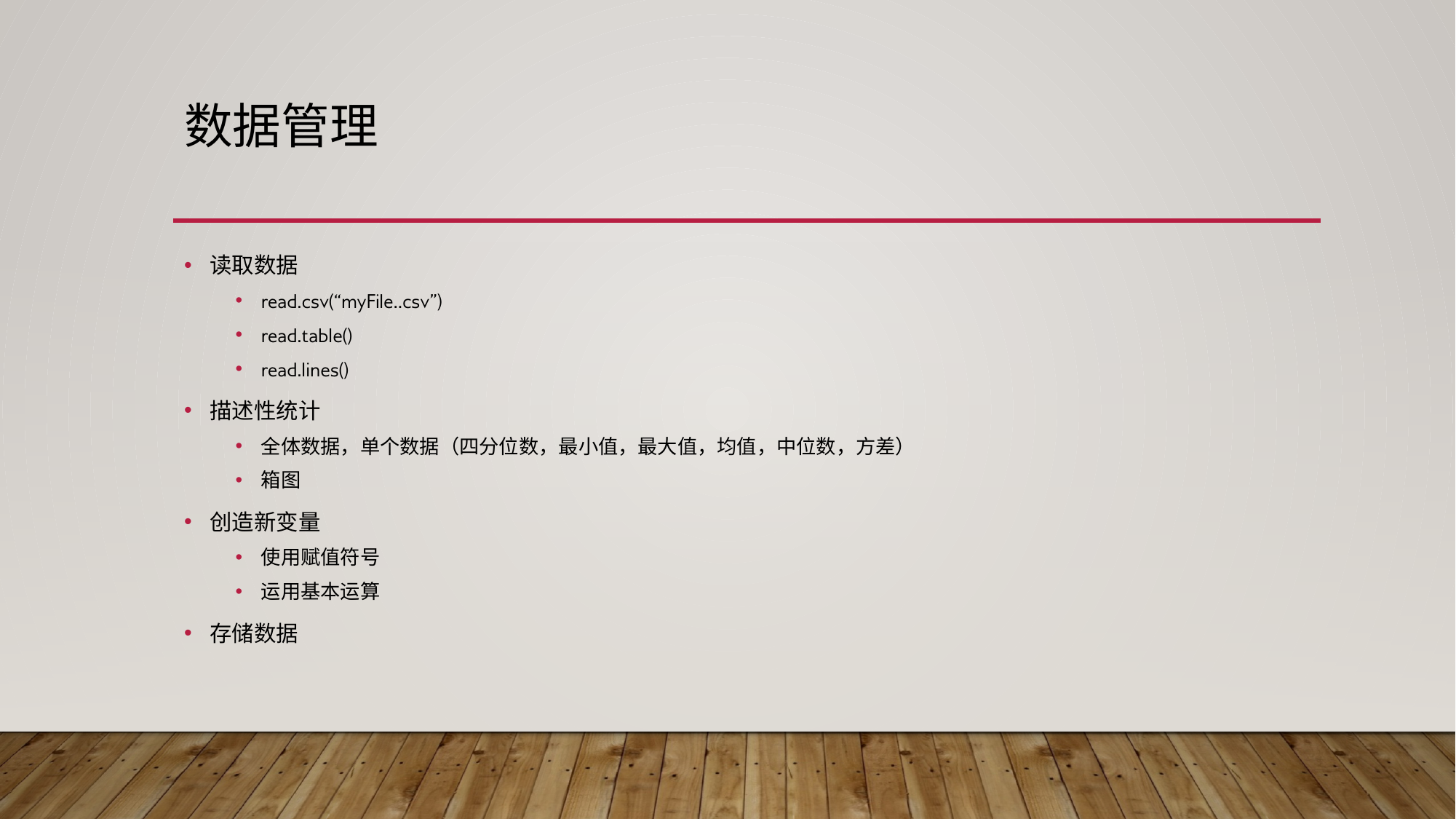

# 数据管理
读取数据
read.csv(“myFile..csv”)
read.table()
read.lines()
描述性统计
全体数据，单个数据（四分位数，最小值，最大值，均值，中位数，方差）
箱图
创造新变量
使用赋值符号
运用基本运算
存储数据